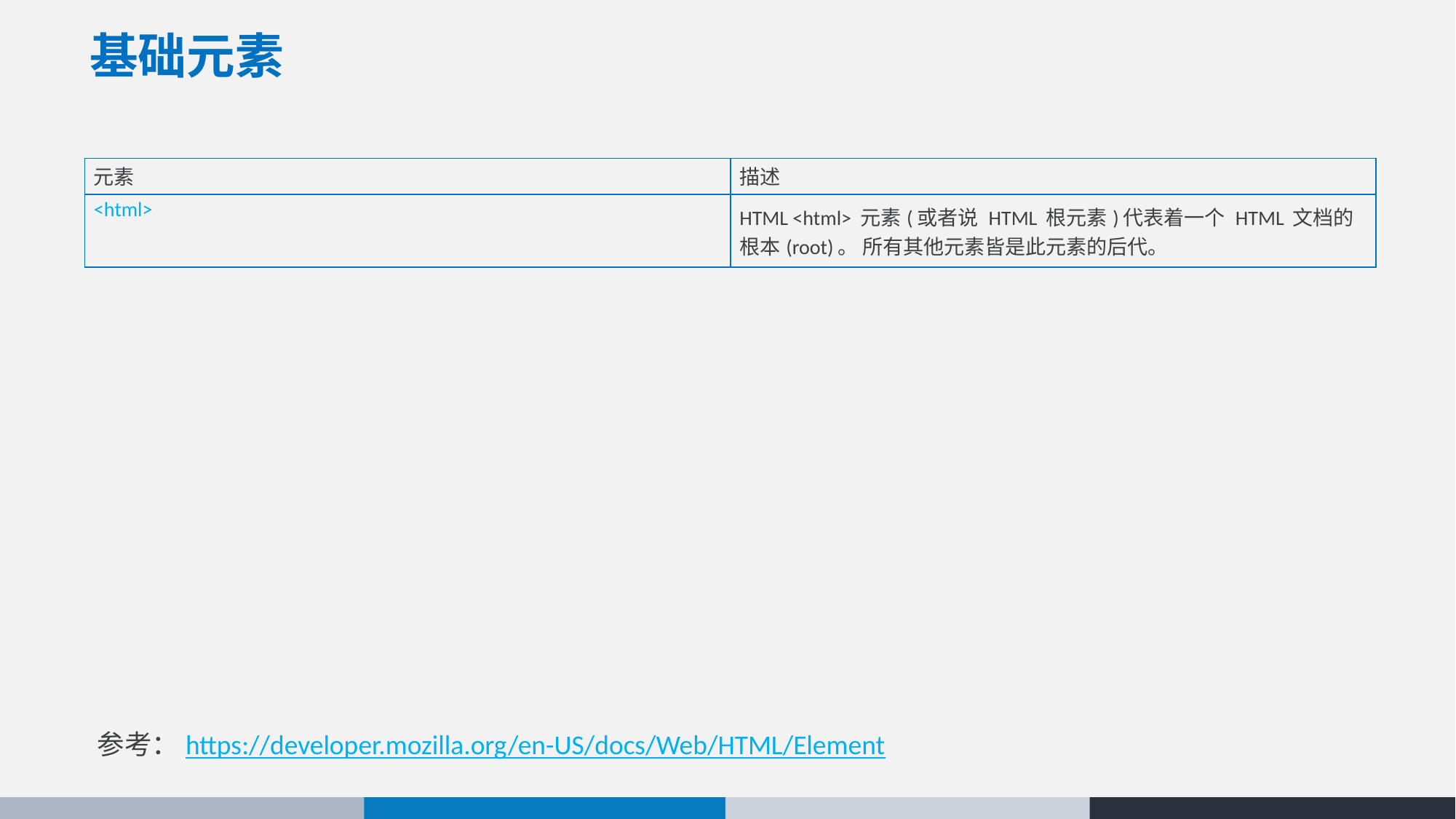

# 基础元素
| 元素 | 描述 |
| --- | --- |
| <html> | HTML <html> 元素(或者说 HTML 根元素)代表着一个 HTML 文档的根本(root)。 所有其他元素皆是此元素的后代。 |
参考：https://developer.mozilla.org/en-US/docs/Web/HTML/Element